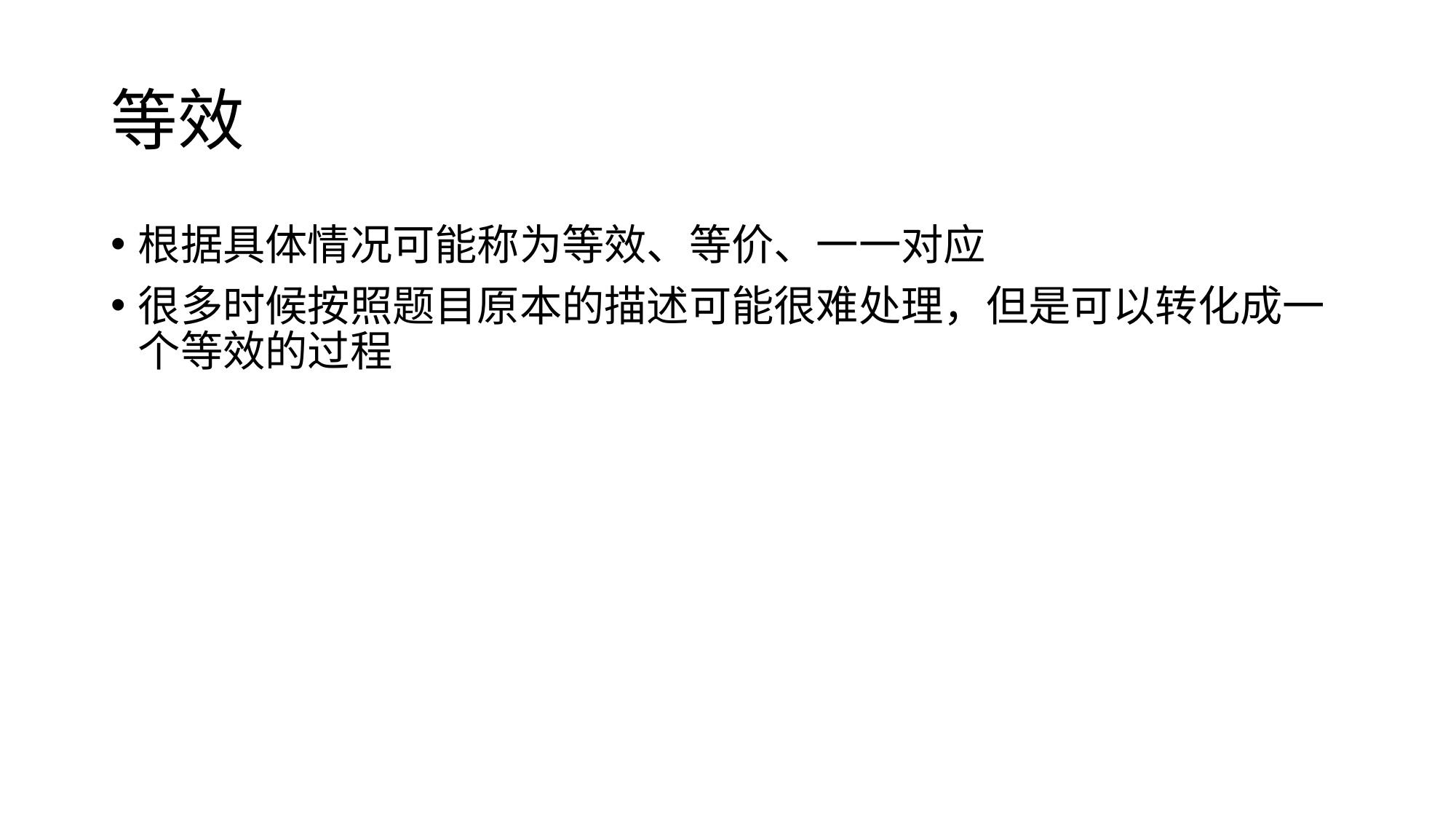

# 等效
根据具体情况可能称为等效、等价、一一对应
很多时候按照题目原本的描述可能很难处理，但是可以转化成一个等效的过程